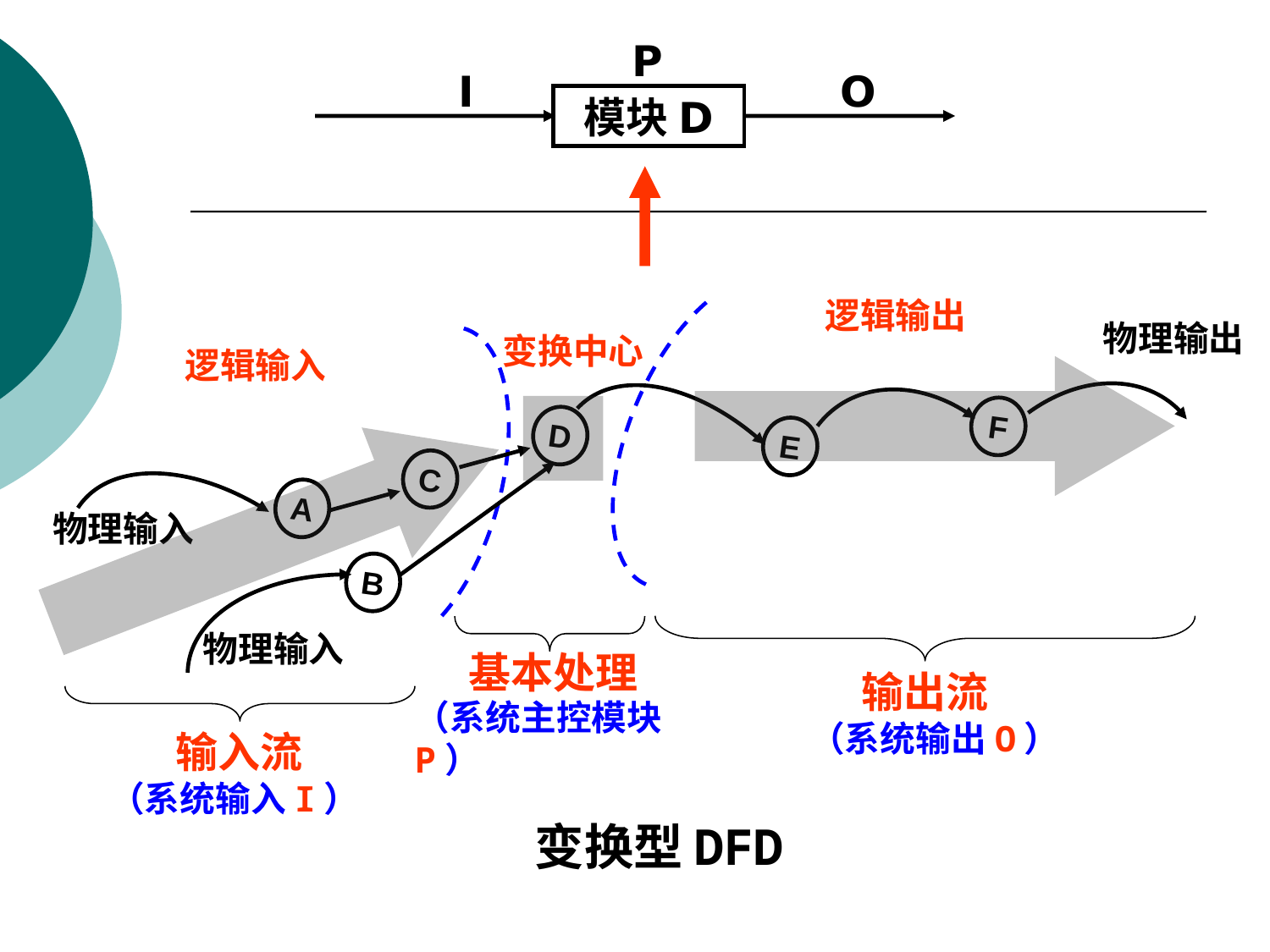

P
I
O
模块D

变换型DFD
逻辑输出

物理输出

F
D
E

C

A

物理输入

B
物理输入
变换中心

逻辑输入

基本处理
（系统主控模块 P）

输出流
  （系统输出O）

输入流
  （系统输入I）